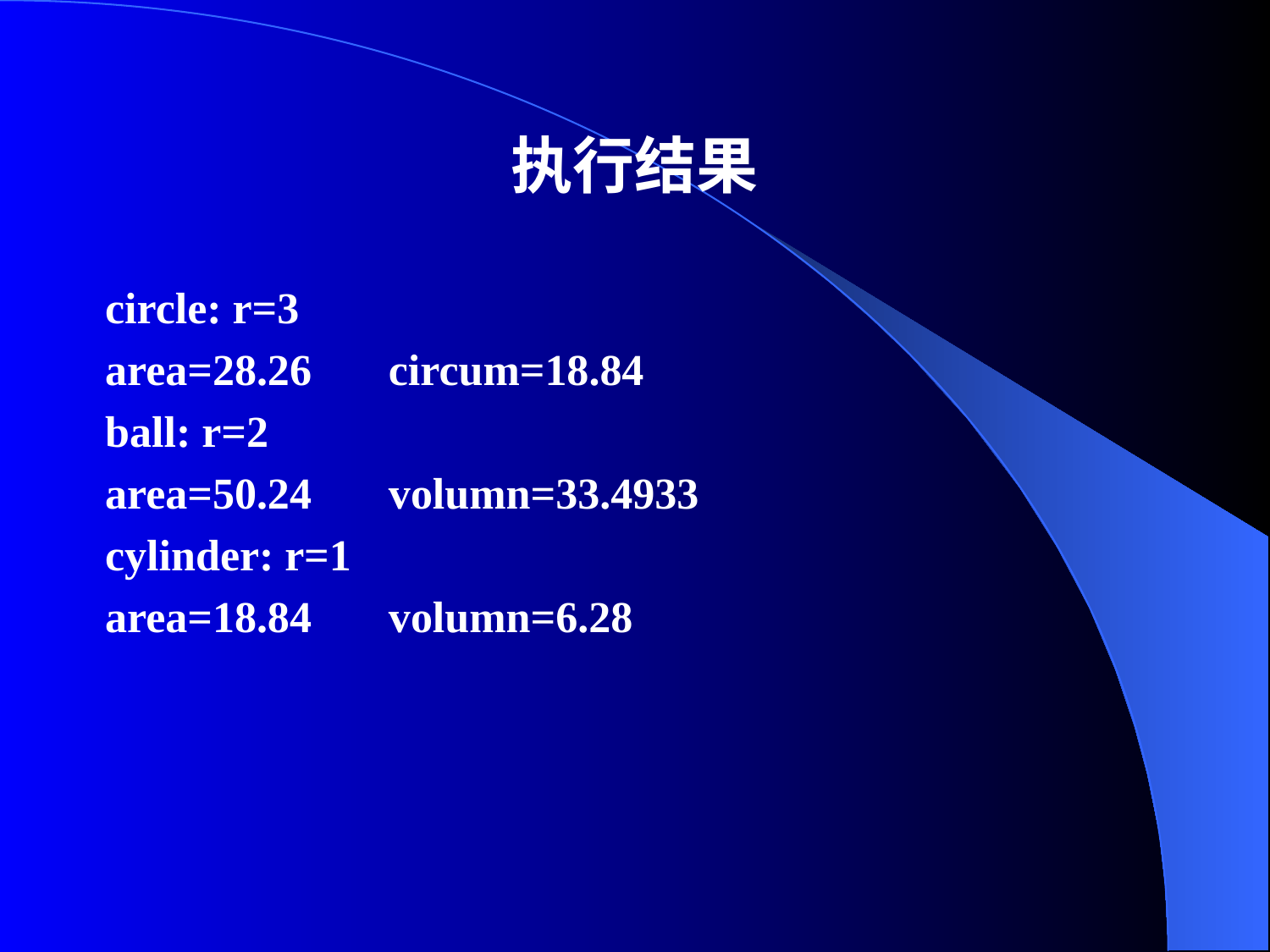

# 执行结果
circle: r=3
area=28.26       circum=18.84
ball: r=2
area=50.24       volumn=33.4933
cylinder: r=1
area=18.84       volumn=6.28